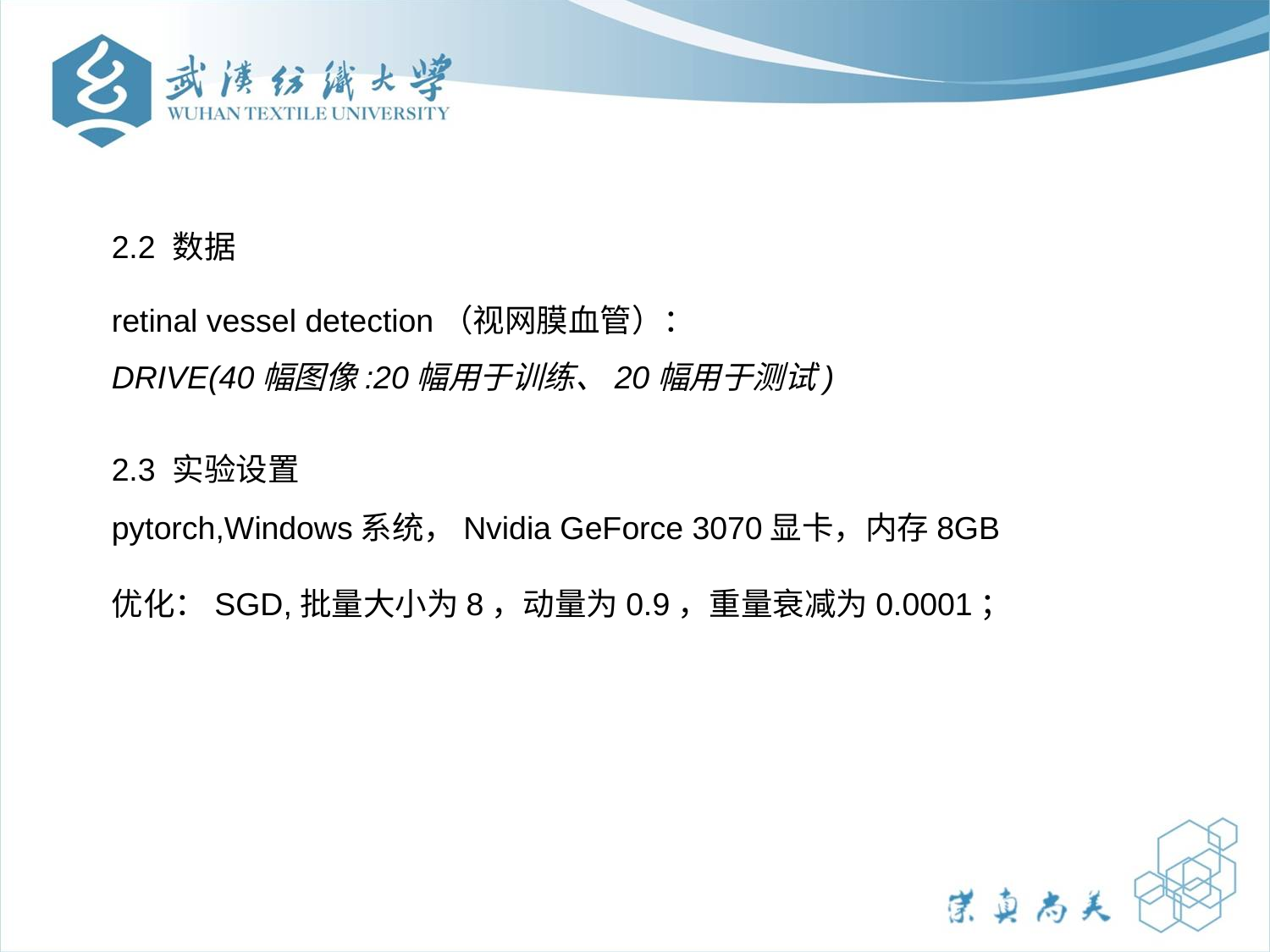

2.2 数据
retinal vessel detection（视网膜血管）：
DRIVE(40幅图像:20幅用于训练、20幅用于测试)

2.3 实验设置
pytorch,Windows系统，Nvidia GeForce 3070显卡，内存8GB

优化：SGD,批量大小为8，动量为0.9，重量衰减为0.0001；